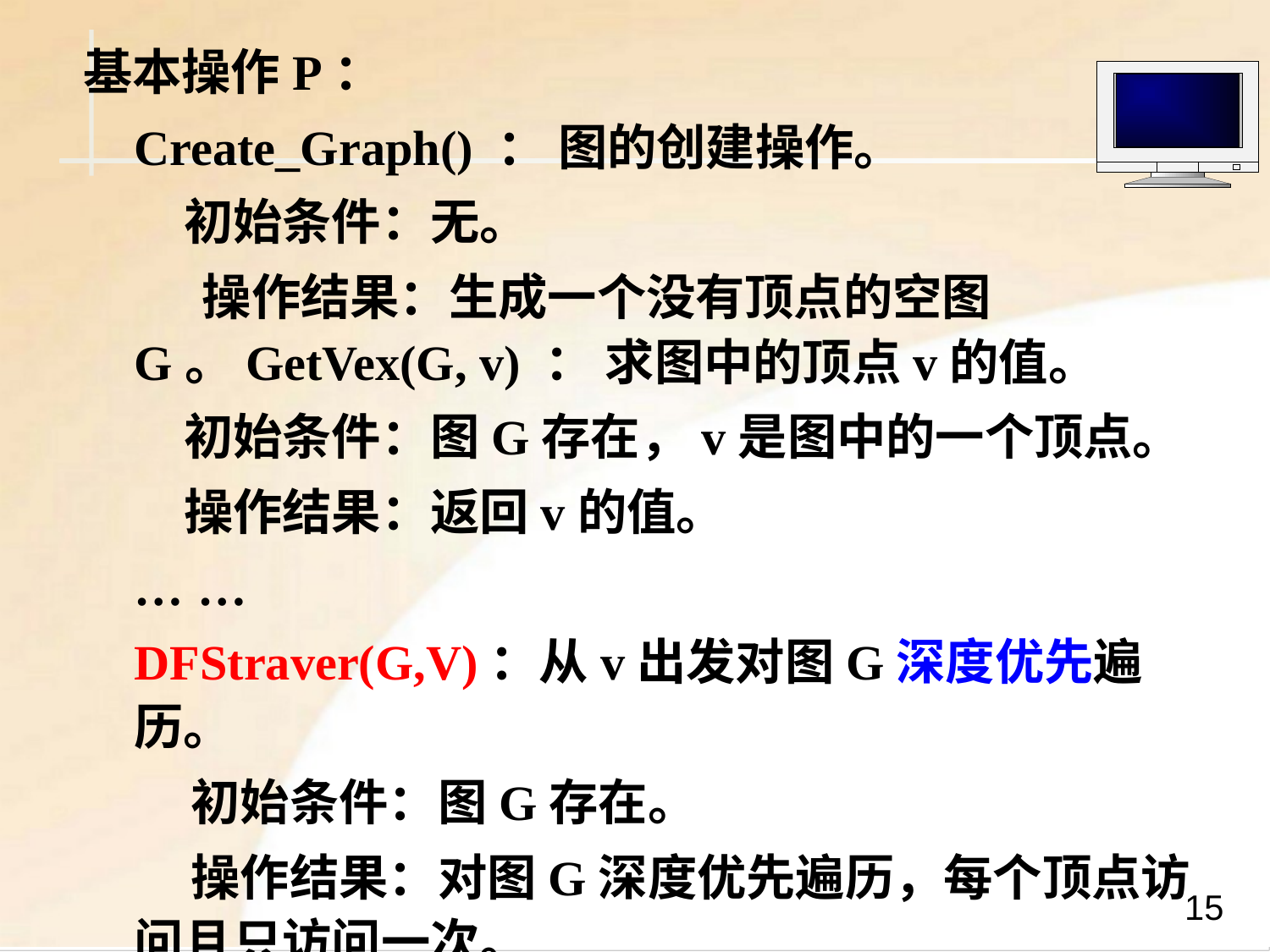

基本操作P：
Create_Graph() ： 图的创建操作。
初始条件：无。
     操作结果：生成一个没有顶点的空图G。GetVex(G, v) ： 求图中的顶点v的值。
初始条件：图G存在，v是图中的一个顶点。
操作结果：返回v的值。
… …
DFStraver(G,V)：从v出发对图G深度优先遍历。
    初始条件：图G存在。
    操作结果：对图G深度优先遍历，每个顶点访问且只访问一次。